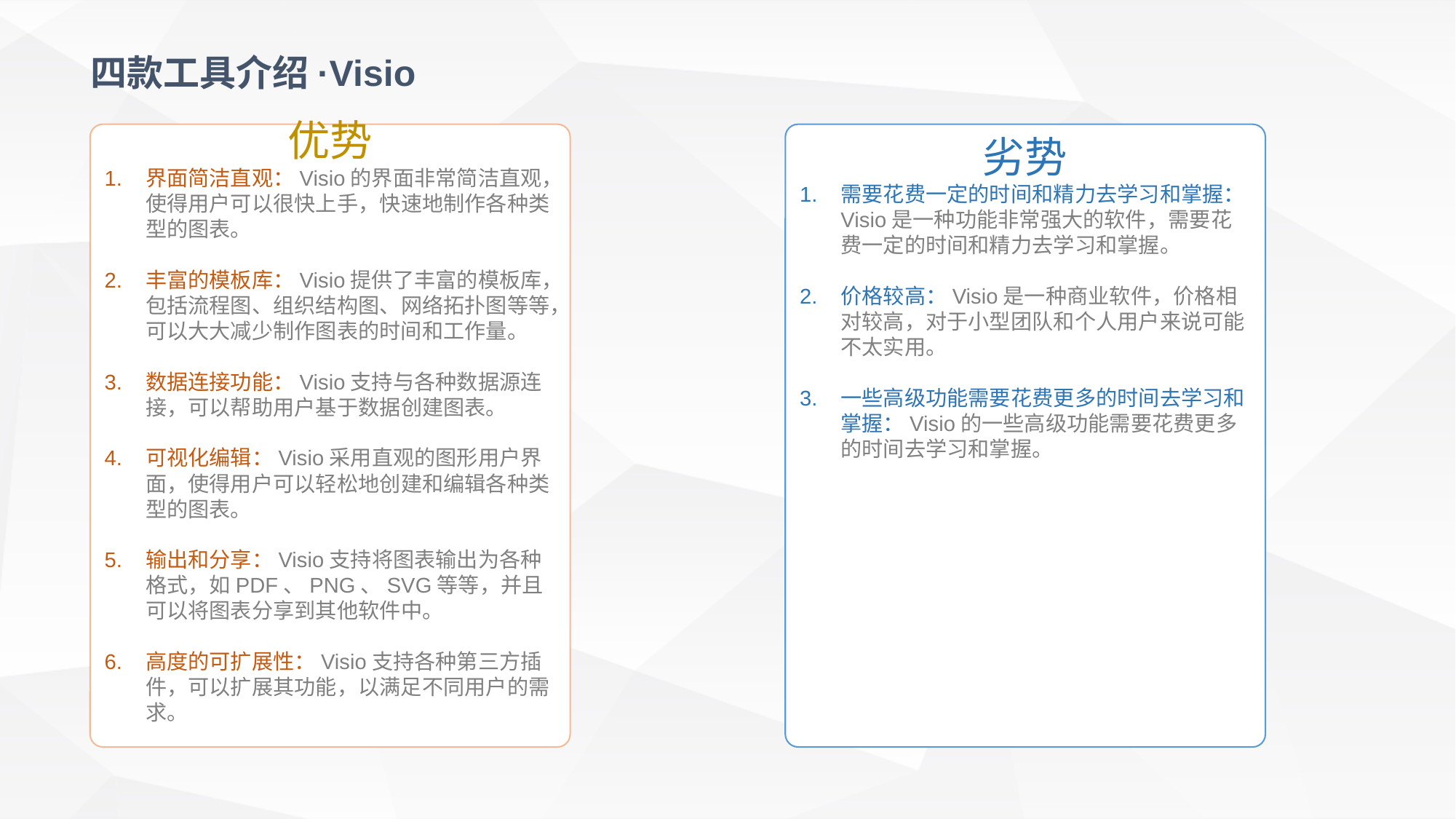

四款工具介绍·Visio

优势
界面简洁直观：Visio的界面非常简洁直观，使得用户可以很快上手，快速地制作各种类型的图表。

丰富的模板库：Visio提供了丰富的模板库，包括流程图、组织结构图、网络拓扑图等等，可以大大减少制作图表的时间和工作量。

数据连接功能：Visio支持与各种数据源连接，可以帮助用户基于数据创建图表。

可视化编辑：Visio采用直观的图形用户界面，使得用户可以轻松地创建和编辑各种类型的图表。

输出和分享：Visio支持将图表输出为各种格式，如PDF、PNG、SVG等等，并且可以将图表分享到其他软件中。

高度的可扩展性：Visio支持各种第三方插件，可以扩展其功能，以满足不同用户的需求。

劣势
需要花费一定的时间和精力去学习和掌握：Visio是一种功能非常强大的软件，需要花费一定的时间和精力去学习和掌握。

价格较高：Visio是一种商业软件，价格相对较高，对于小型团队和个人用户来说可能不太实用。

一些高级功能需要花费更多的时间去学习和掌握：Visio的一些高级功能需要花费更多的时间去学习和掌握。